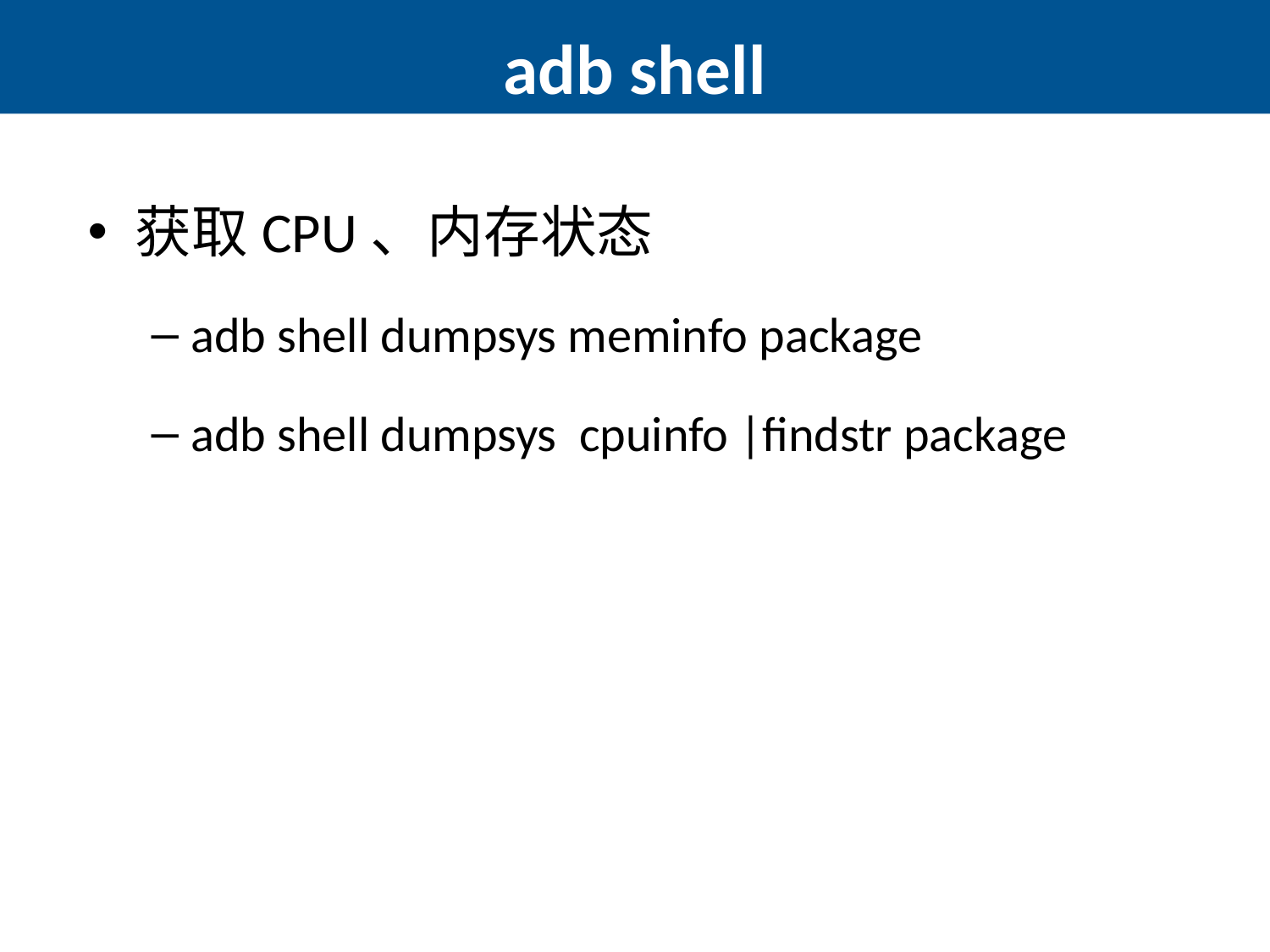

# adb shell
获取CPU、内存状态
adb shell dumpsys meminfo package
adb shell dumpsys  cpuinfo |findstr package